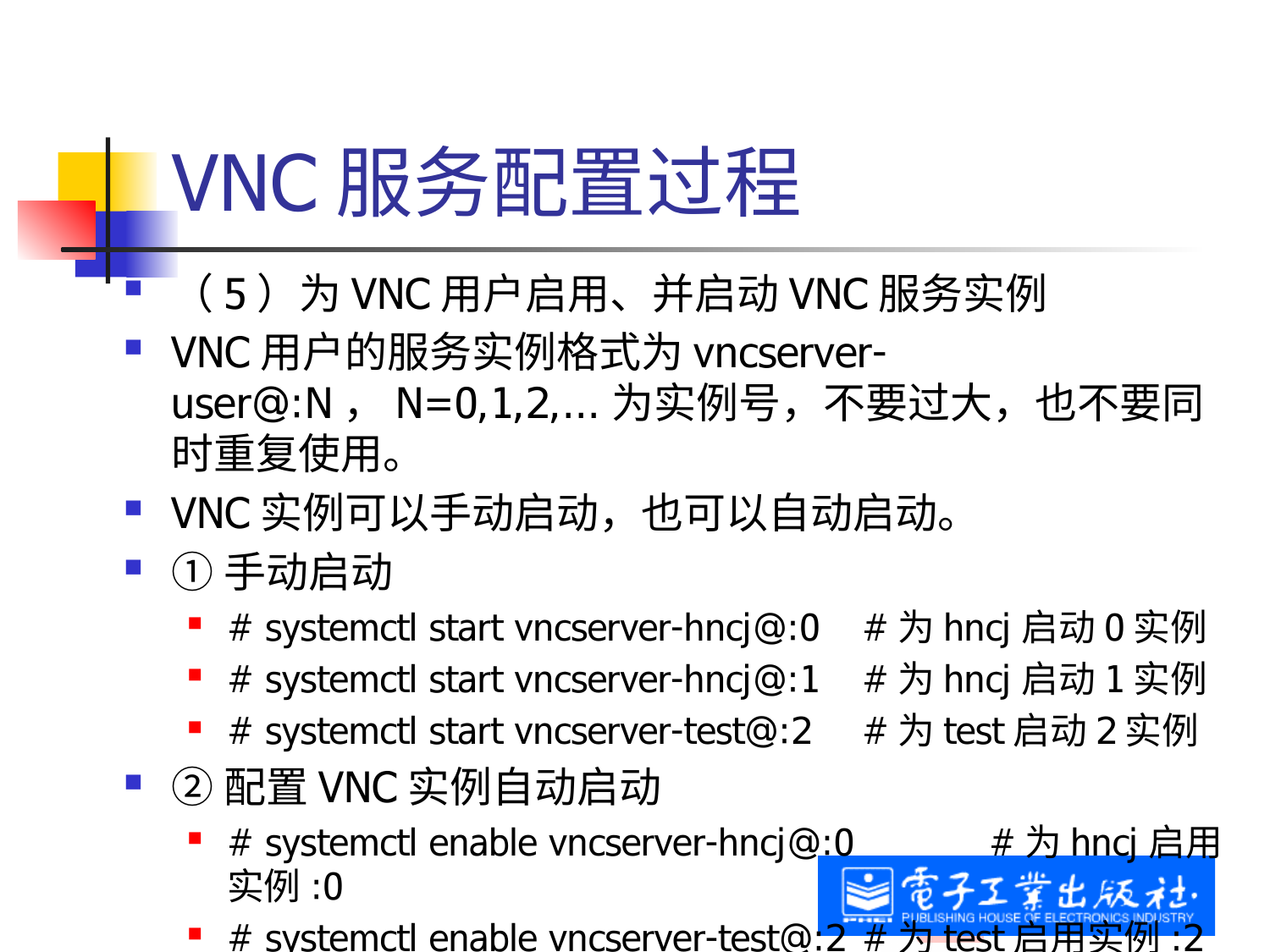

# VNC服务配置过程
（5）为VNC用户启用、并启动VNC服务实例
VNC用户的服务实例格式为vncserver-user@:N，N=0,1,2,...为实例号，不要过大，也不要同时重复使用。
VNC实例可以手动启动，也可以自动启动。
①手动启动
# systemctl start vncserver-hncj@:0 	#为hncj启动0实例
# systemctl start vncserver-hncj@:1 	#为hncj启动1实例
# systemctl start vncserver-test@:2 	#为test启动2实例
②配置VNC实例自动启动
# systemctl enable vncserver-hncj@:0 	#为hncj启用实例:0
# systemctl enable vncserver-test@:2 	#为test启用实例:2
之后，这两个实例就可以开机自启动了。